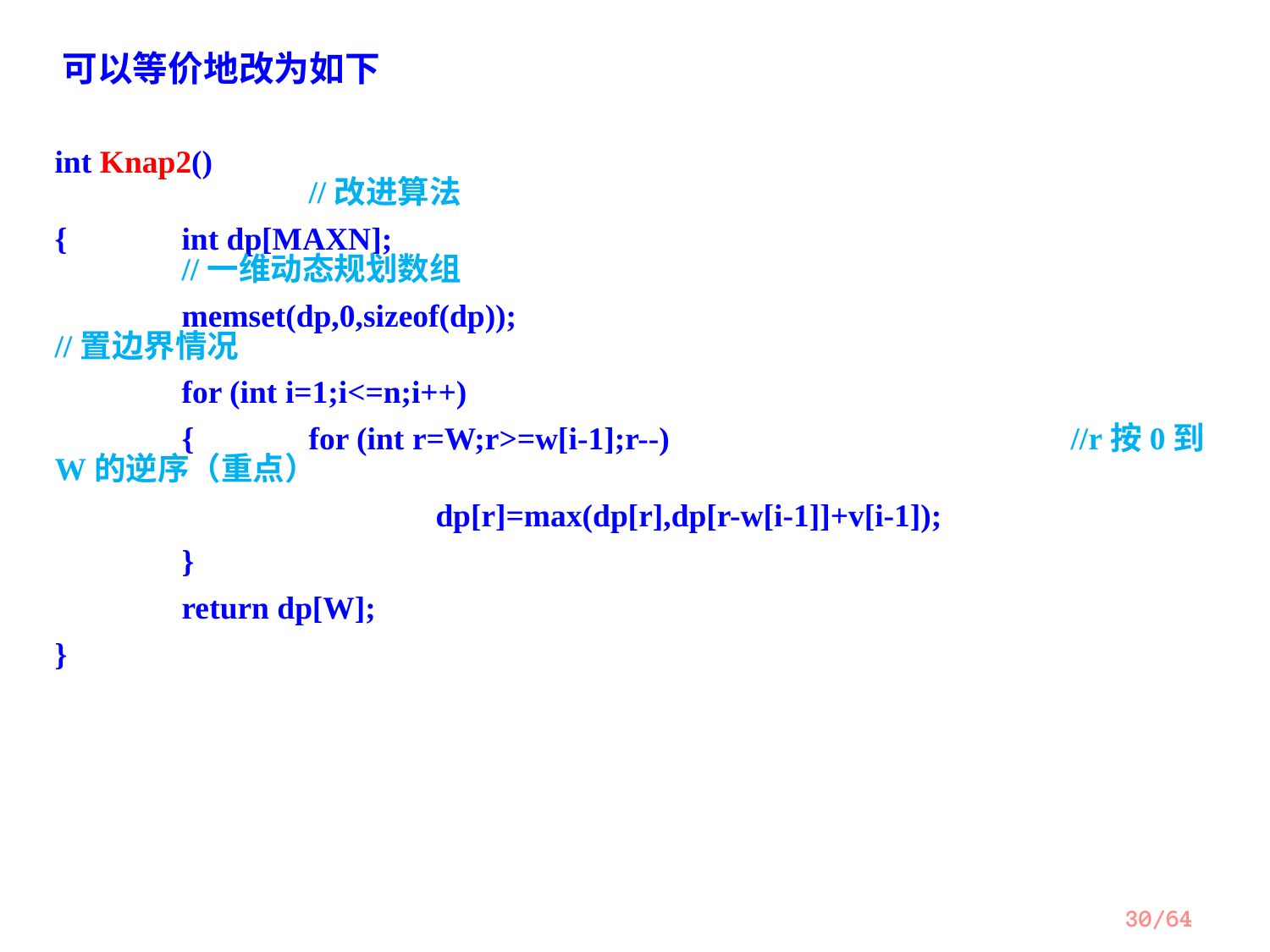

可以等价地改为如下
int Knap2()										//改进算法
{	int dp[MAXN];								//一维动态规划数组
	memset(dp,0,sizeof(dp));						//置边界情况
	for (int i=1;i<=n;i++)
	{	for (int r=W;r>=w[i-1];r--)				//r按0到W的逆序（重点）
			dp[r]=max(dp[r],dp[r-w[i-1]]+v[i-1]);
	}
	return dp[W];
}
30/64